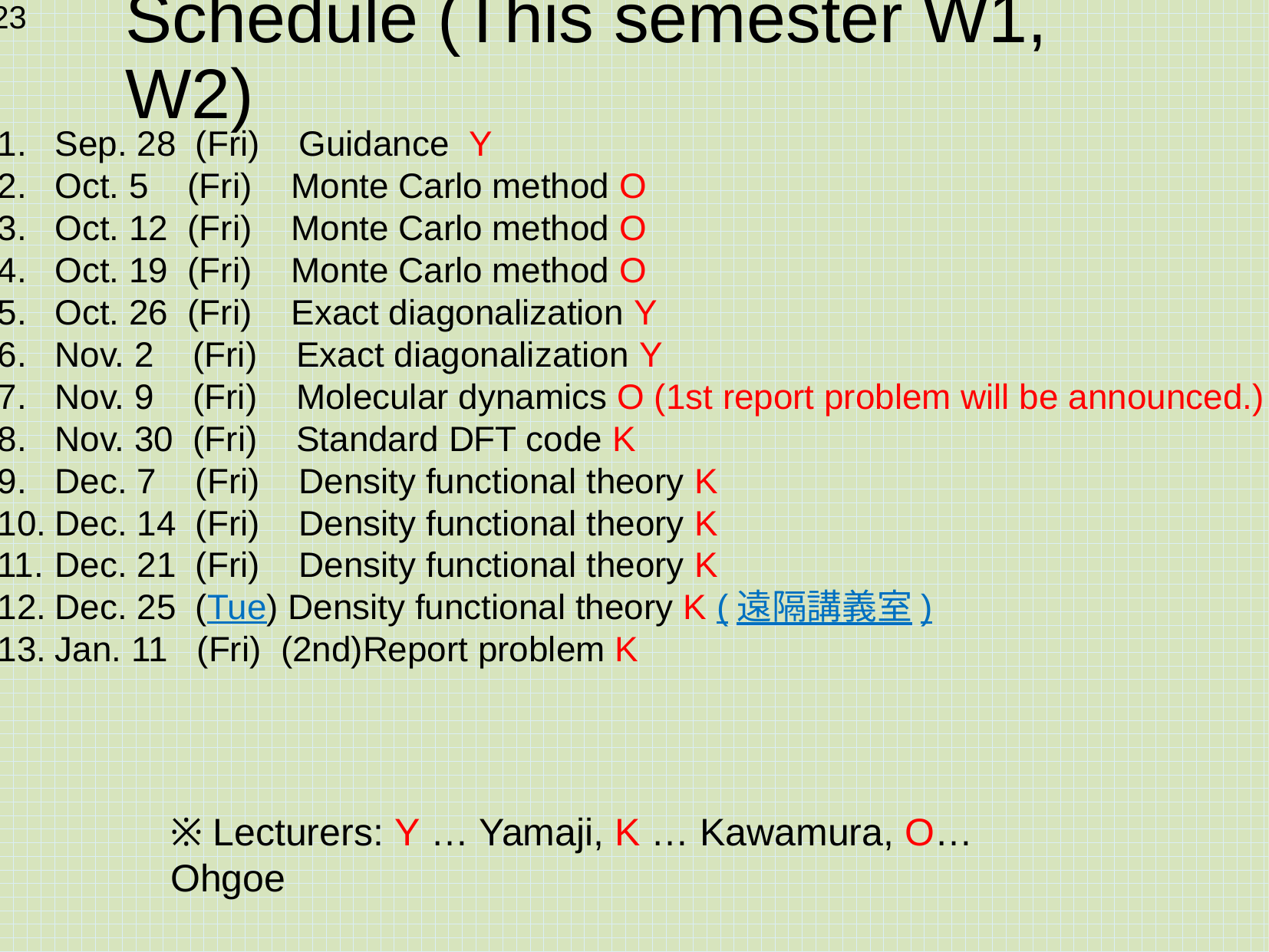

# Schedule (This semester W1, W2)
Sep. 28  (Fri)    Guidance  Y
Oct. 5    (Fri)    Monte Carlo method O
Oct. 12  (Fri)    Monte Carlo method O
Oct. 19  (Fri)    Monte Carlo method O
Oct. 26  (Fri)    Exact diagonalization Y
Nov. 2    (Fri)    Exact diagonalization Y
Nov. 9    (Fri)    Molecular dynamics O (1st report problem will be announced.)
Nov. 30  (Fri)    Standard DFT code K
Dec. 7    (Fri)    Density functional theory K
Dec. 14  (Fri)    Density functional theory K
Dec. 21  (Fri)    Density functional theory K
Dec. 25  (Tue) Density functional theory K (遠隔講義室)
Jan. 11   (Fri)  (2nd)Report problem K
※ Lecturers: Y … Yamaji, K … Kawamura, O… Ohgoe